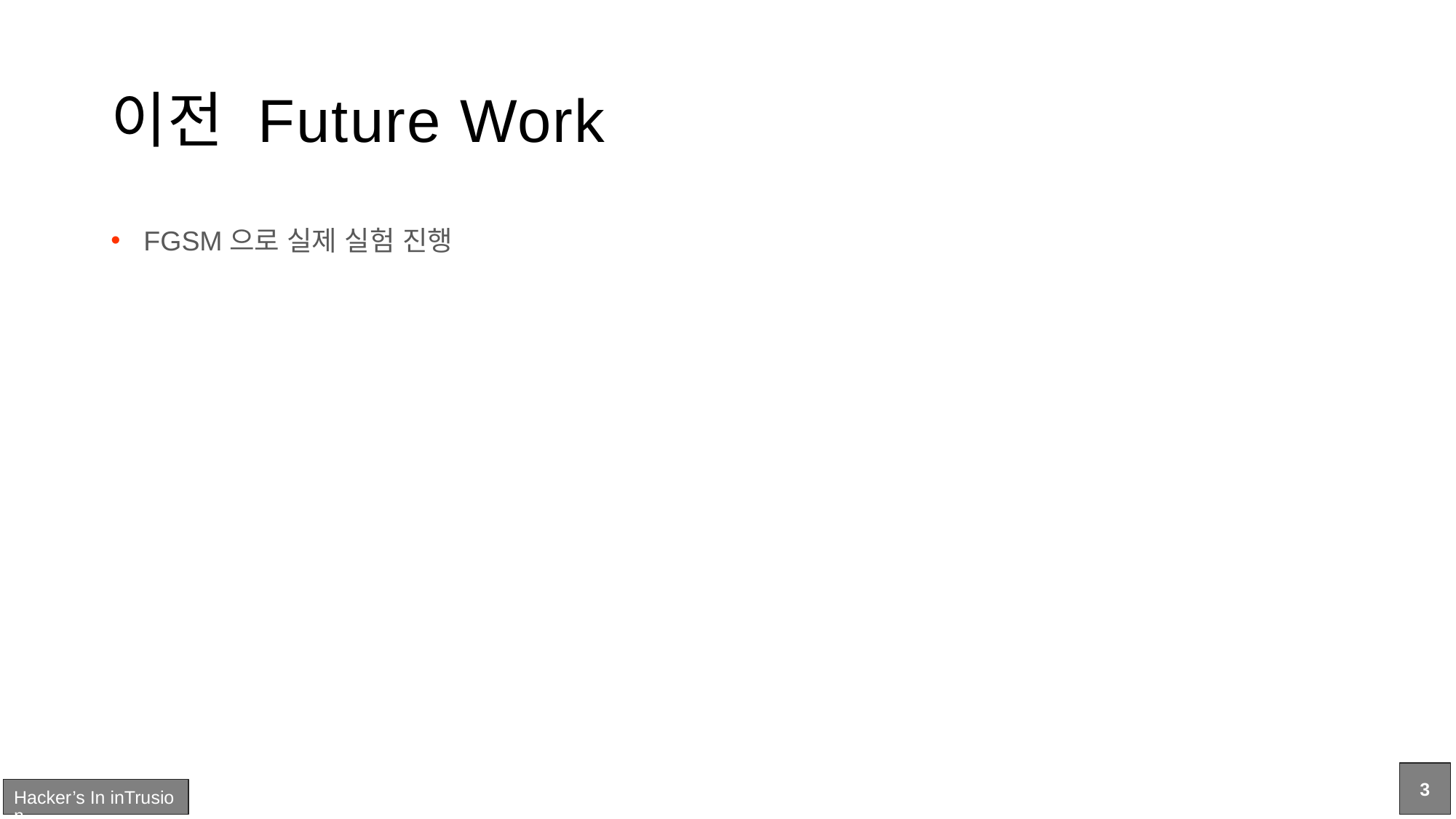

# 이전 Future Work
FGSM으로 실제 실험 진행
3
Hacker’s In inTrusion